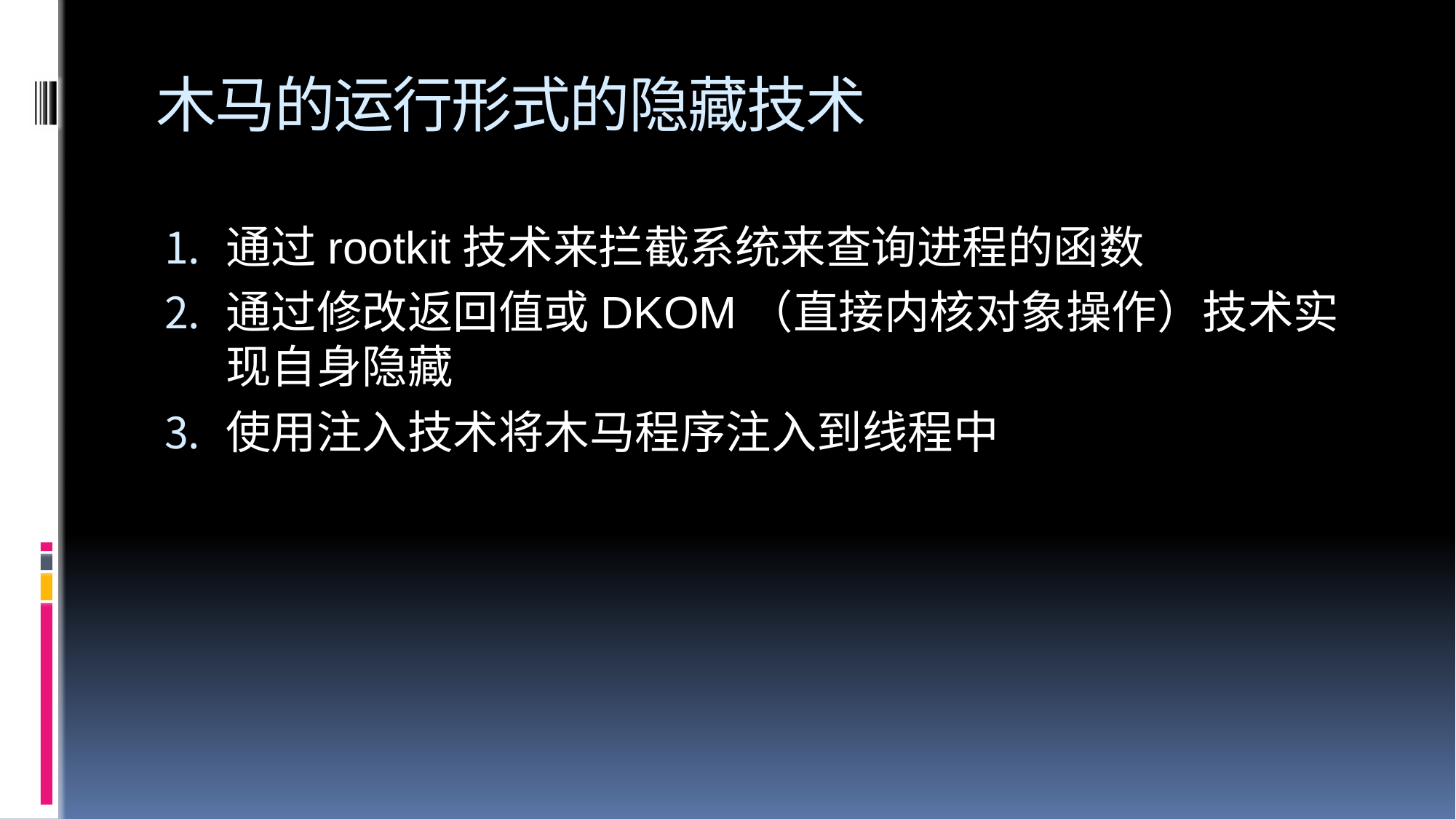

# 木马的运行形式的隐藏技术
通过rootkit技术来拦截系统来查询进程的函数
通过修改返回值或DKOM（直接内核对象操作）技术实现自身隐藏
使用注入技术将木马程序注入到线程中